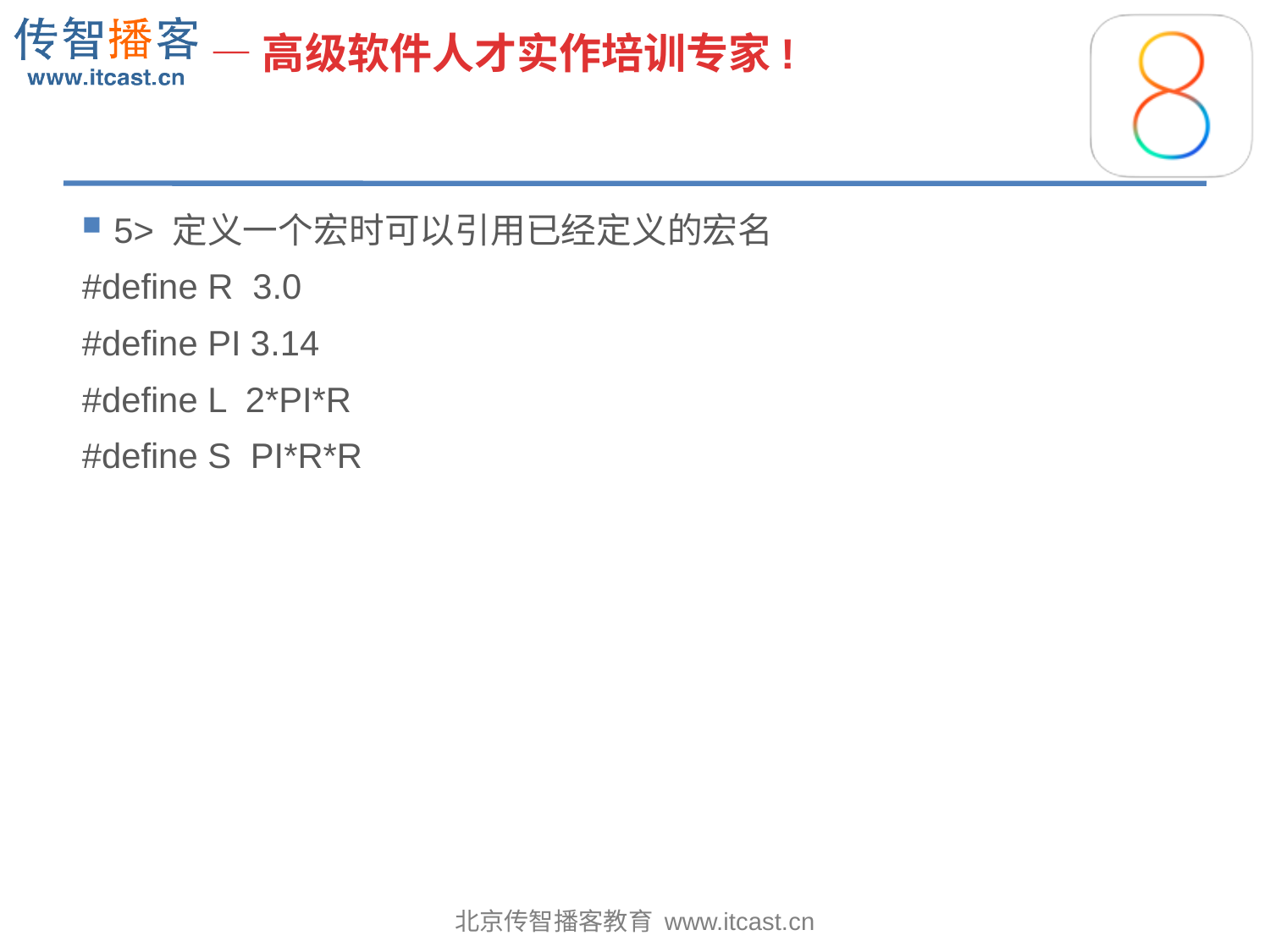

#
5> 定义一个宏时可以引用已经定义的宏名
#define R  3.0
#define PI 3.14
#define L  2*PI*R
#define S  PI*R*R